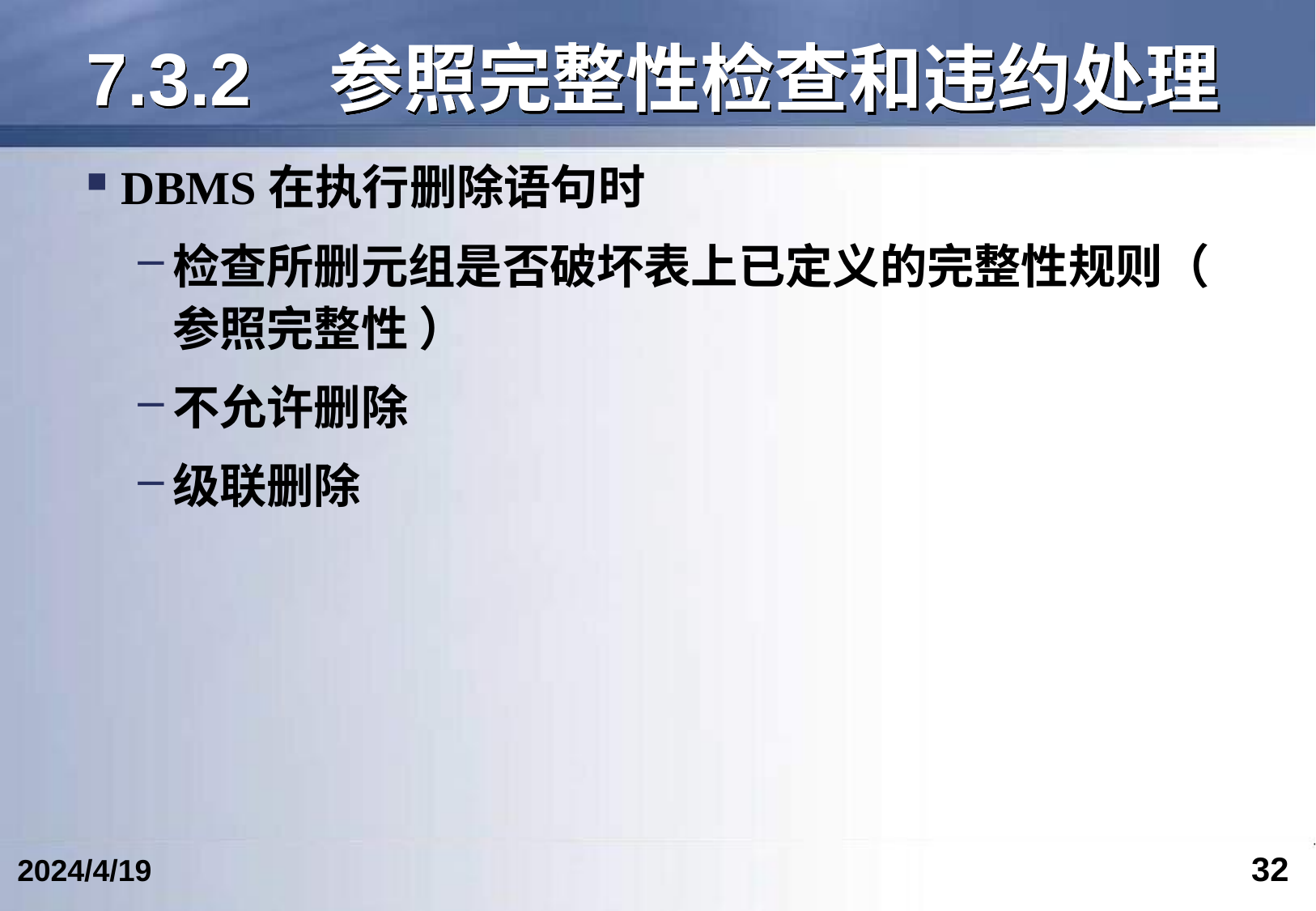

# 7.3.2	参照完整性检查和违约处理
DBMS在执行删除语句时
检查所删元组是否破坏表上已定义的完整性规则（ 参照完整性 ）
不允许删除
级联删除

32
2024/4/19